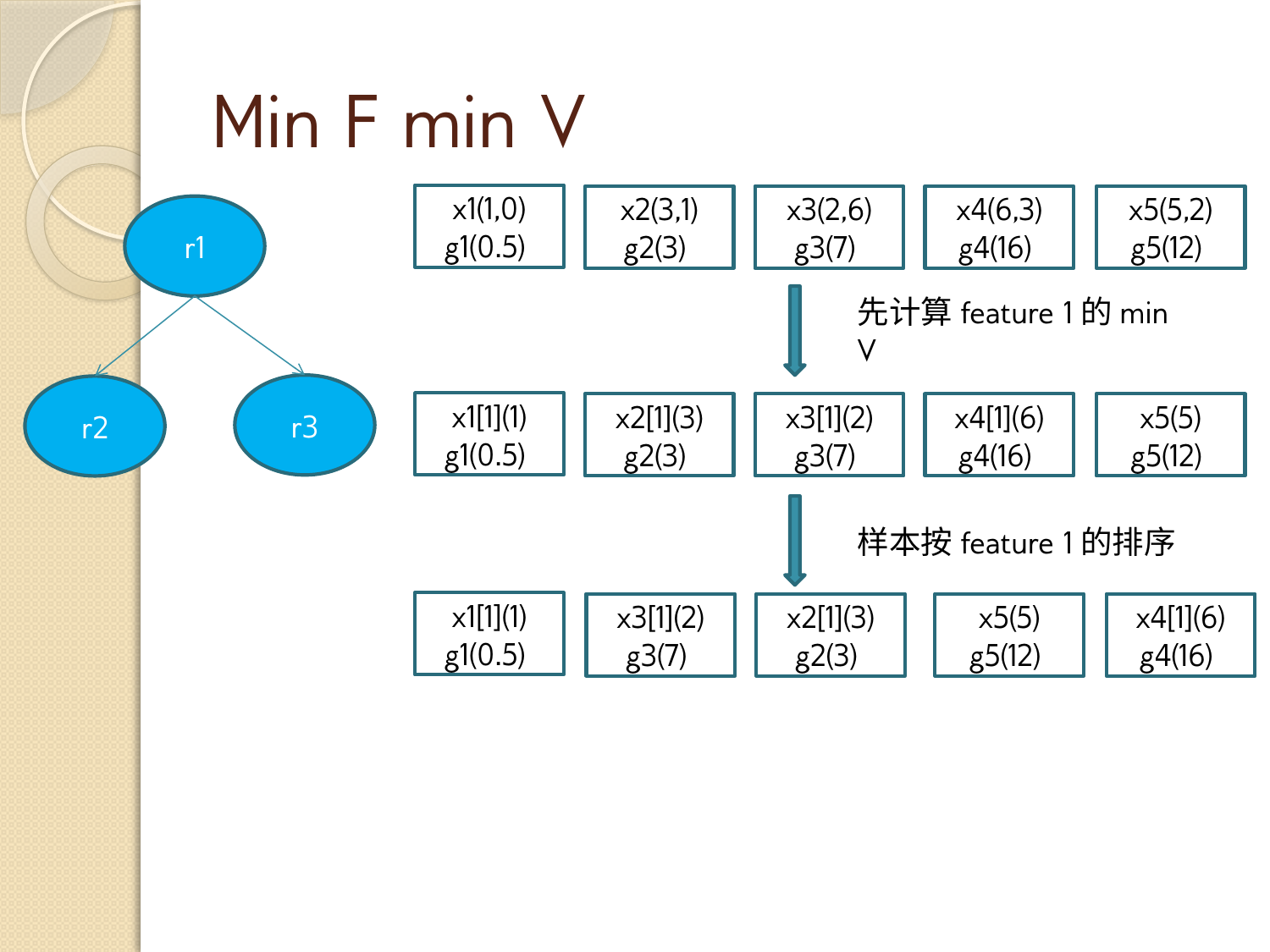

# Min F min V
x1(1,0)
g1(0.5))
x2(3,1)
g2(3))
x3(2,6)
g3(7))
x4(6,3)
g4(16))
x5(5,2)
g5(12))
r1

先计算feature 1的min V
r3
r2
x1[1](1)
g1(0.5))
x2[1](3)
g2(3))
x3[1](2)
g3(7))
x4[1](6)
g4(16))
x5(5)
g5(12))

样本按feature 1的排序
x1[1](1)
g1(0.5))
x3[1](2)
g3(7))
x2[1](3)
g2(3))
x5(5)
g5(12))
x4[1](6)
g4(16))